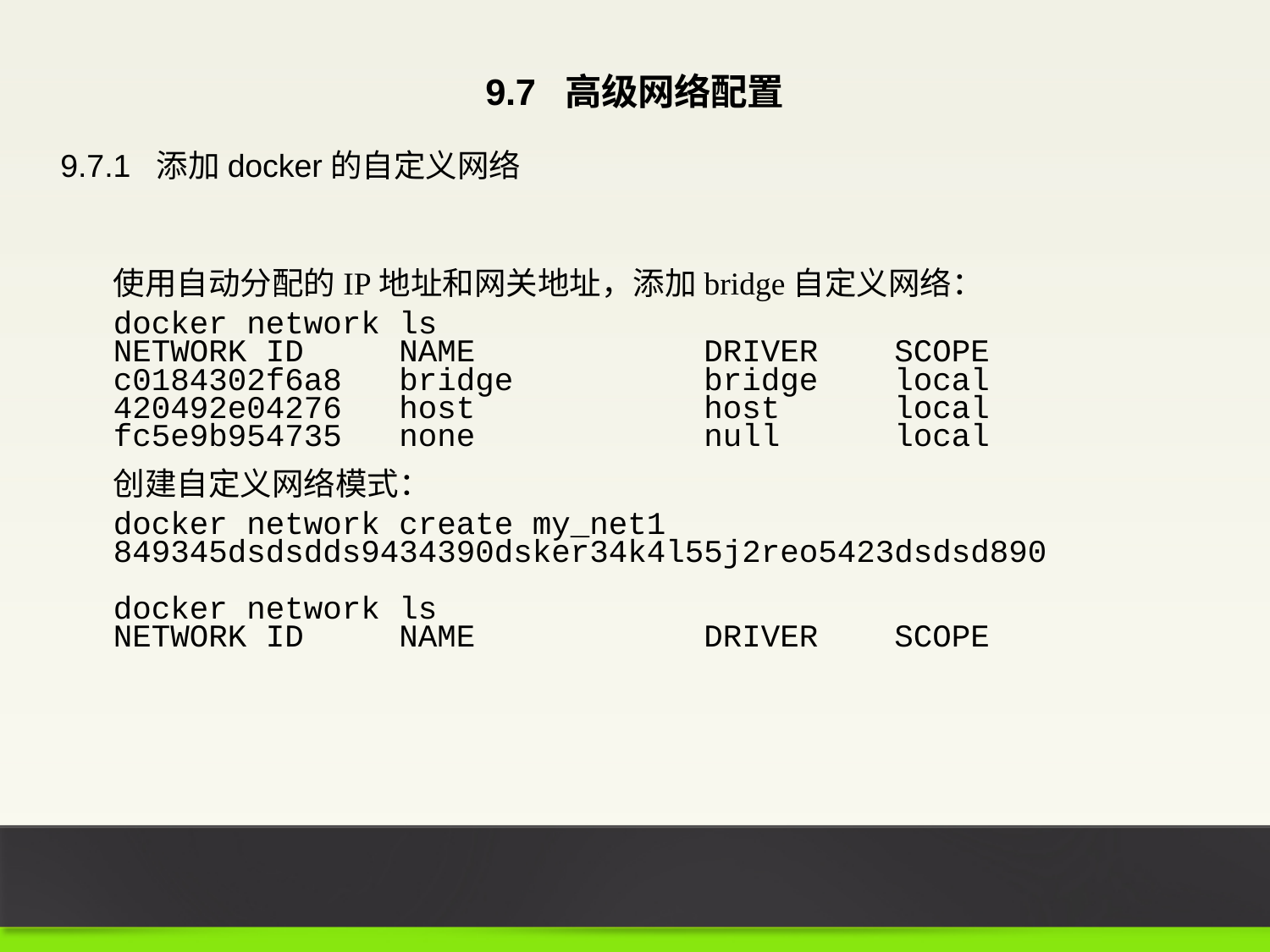

9.7  高级网络配置
9.7.1  添加docker的自定义网络
使用自动分配的IP地址和网关地址，添加bridge自定义网络：
docker network ls
NETWORK ID     NAME            DRIVER    SCOPE
c0184302f6a8   bridge          bridge    local
420492e04276   host            host      local
fc5e9b954735   none            null      local
创建自定义网络模式：
docker network create my_net1
849345dsdsdds9434390dsker34k4l55j2reo5423dsdsd890

docker network ls
NETWORK ID     NAME            DRIVER    SCOPE